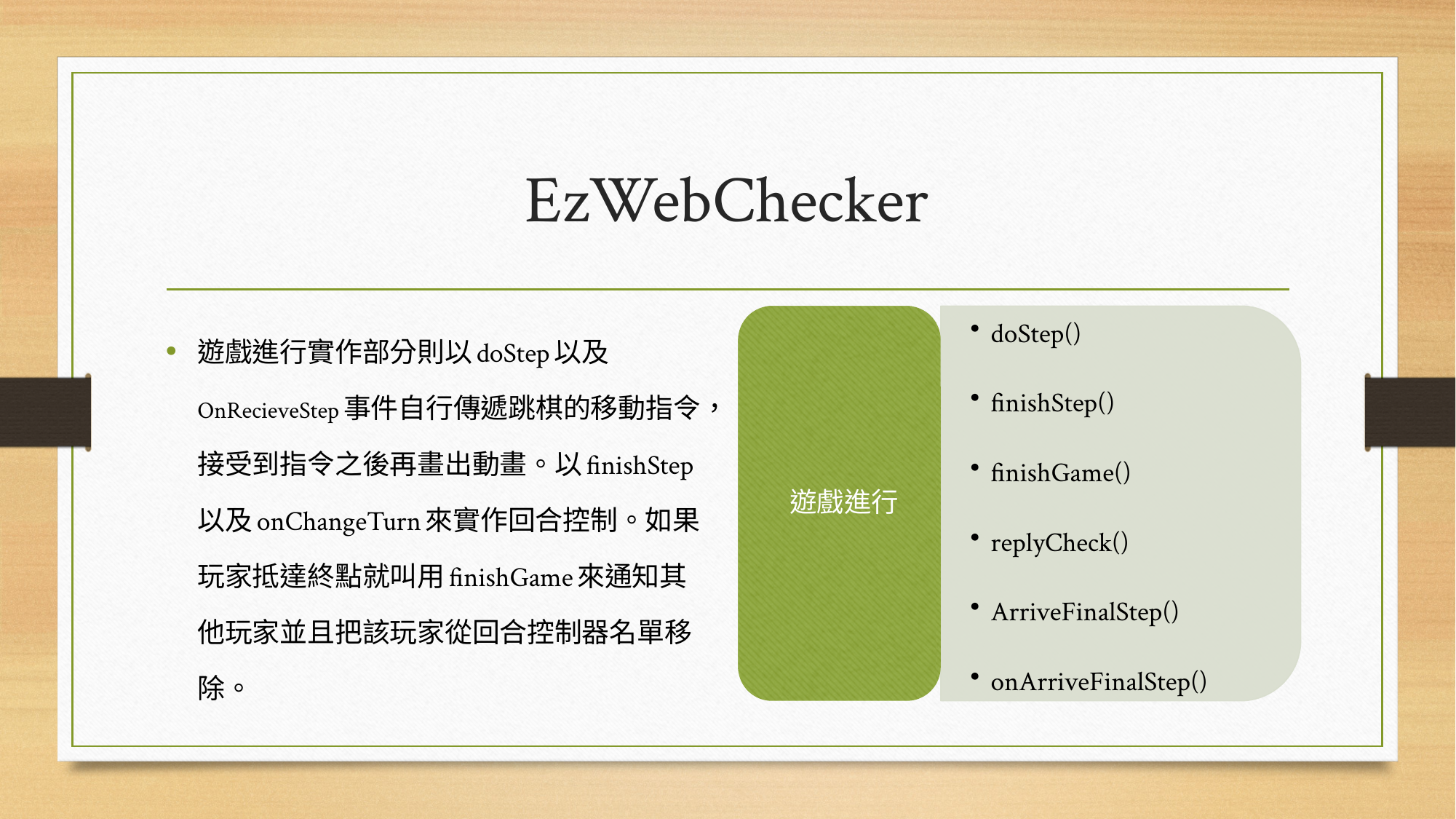

# EzWebChecker
遊戲進行實作部分則以doStep以及OnRecieveStep事件自行傳遞跳棋的移動指令，接受到指令之後再畫出動畫。以finishStep以及onChangeTurn來實作回合控制。如果玩家抵達終點就叫用finishGame來通知其他玩家並且把該玩家從回合控制器名單移除。

doStep()
finishStep()
finishGame()
replyCheck()
ArriveFinalStep()
onArriveFinalStep()
遊戲進行